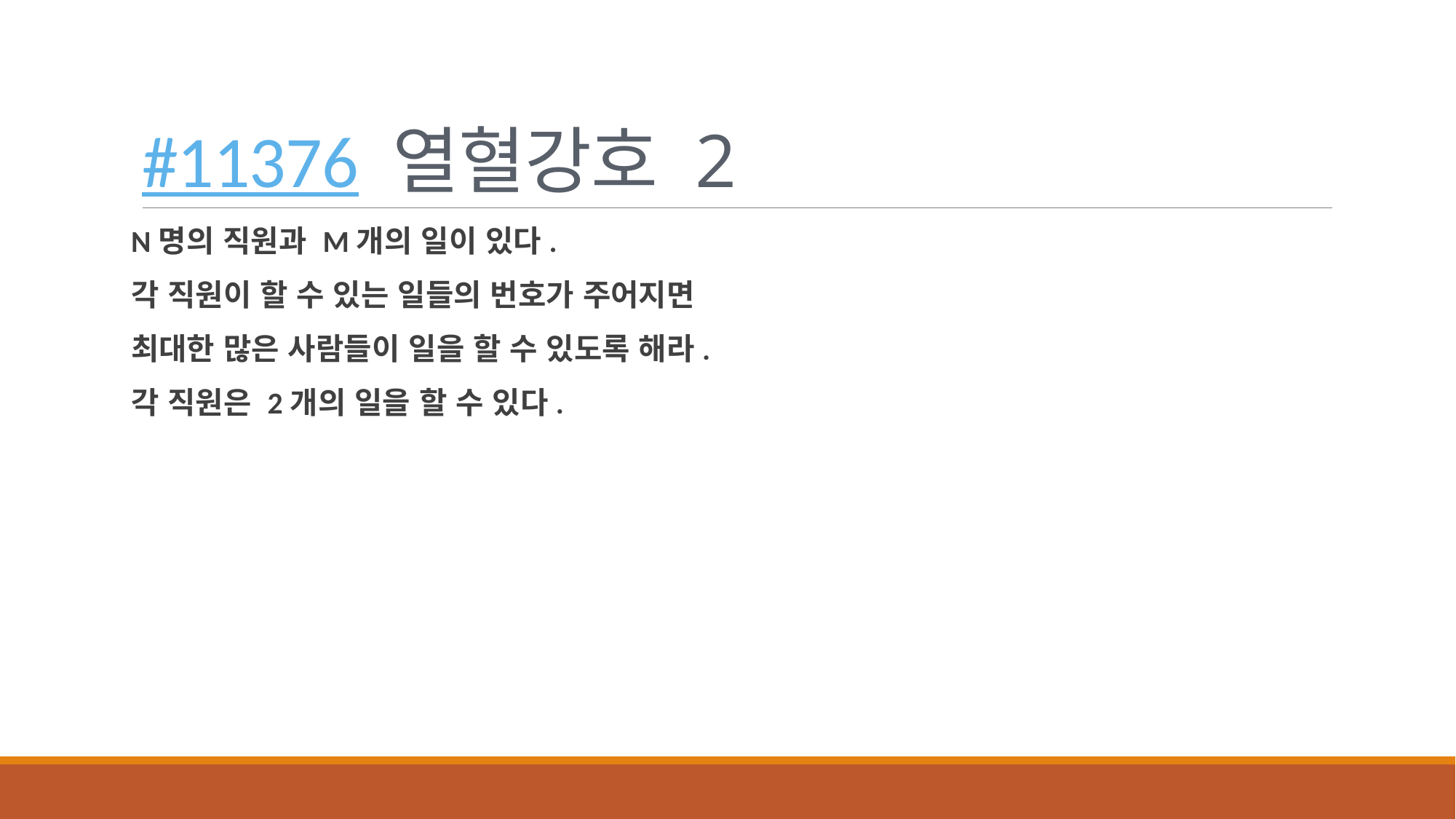

# #11376 열혈강호 2
N명의 직원과 M개의 일이 있다.
각 직원이 할 수 있는 일들의 번호가 주어지면
최대한 많은 사람들이 일을 할 수 있도록 해라.
각 직원은 2개의 일을 할 수 있다.